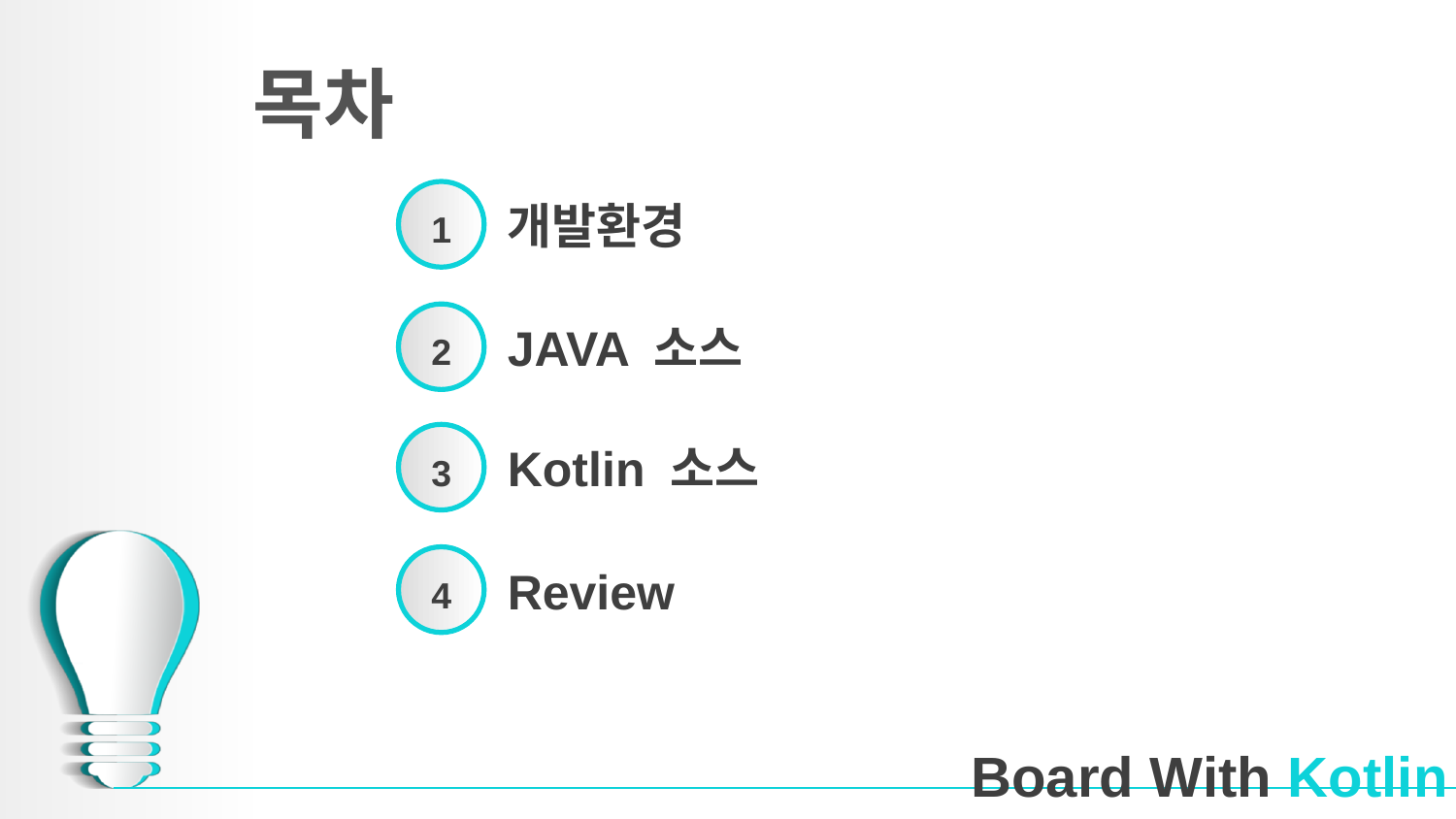

목차

1
개발환경

2
JAVA 소스

3
Kotlin 소스

4
Review
# Board With Kotlin